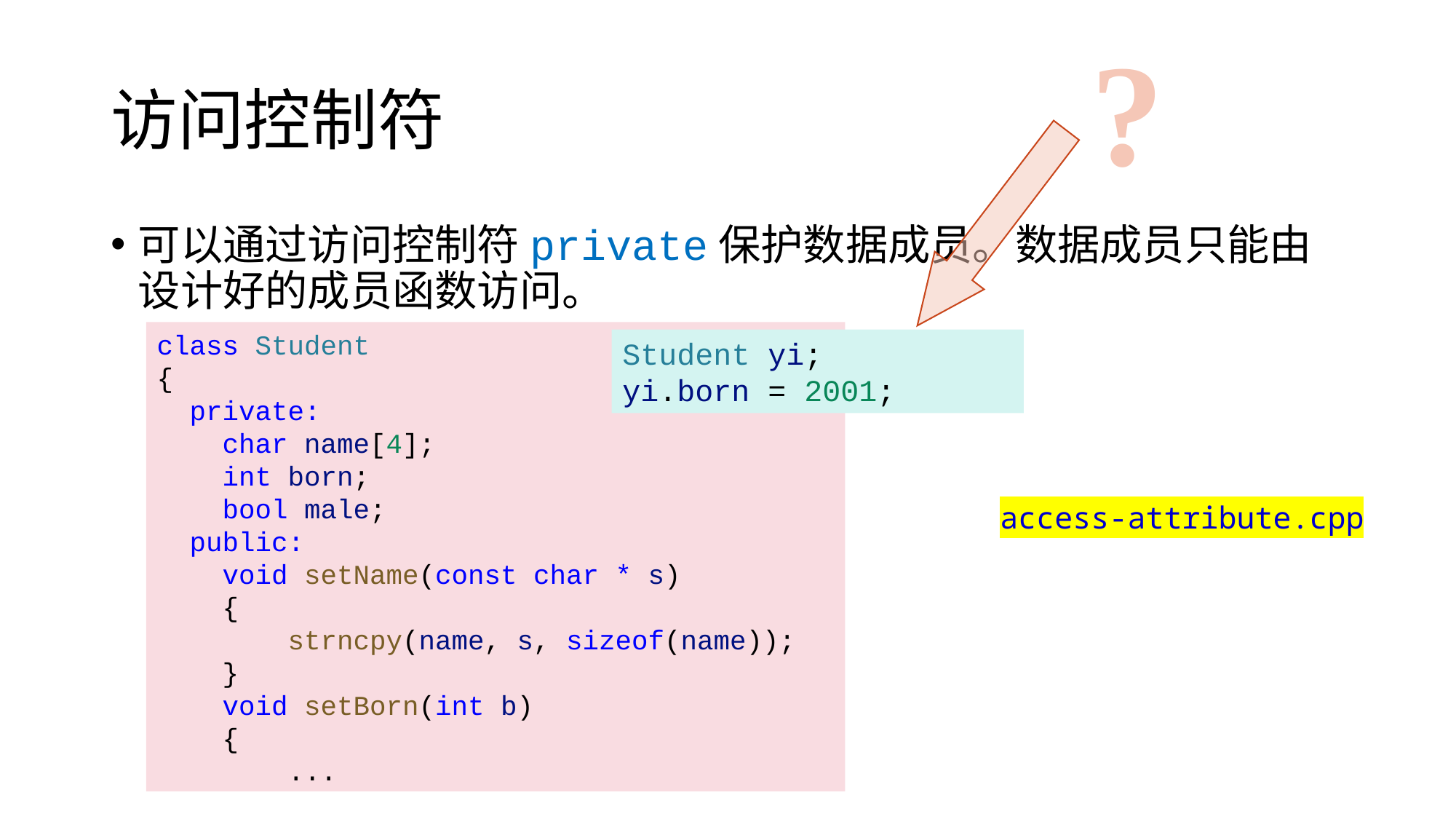

?
# 访问控制符

可以通过访问控制符private保护数据成员。数据成员只能由设计好的成员函数访问。

class Student
{
  private:
    char name[4];
    int born;
    bool male;
  public:
    void setName(const char * s)
    {
        strncpy(name, s, sizeof(name));
    }
    void setBorn(int b)
    {
        ...
Student yi;
yi.born = 2001;
access-attribute.cpp
11